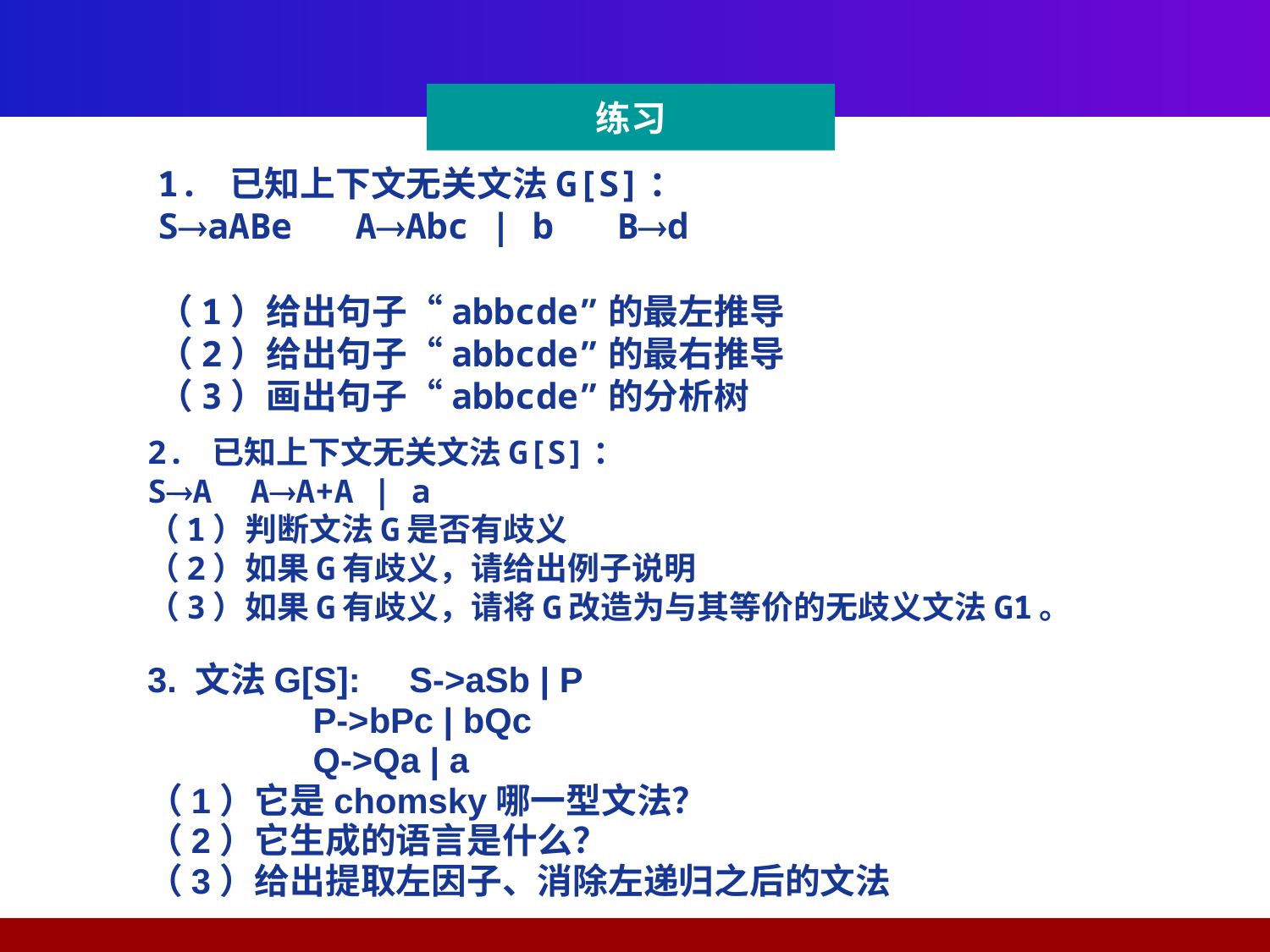

练习
1. 已知上下文无关文法G[S]：
S→aABe   A→Abc | b   B→d

（1）给出句子“abbcde”的最左推导
（2）给出句子“abbcde”的最右推导
（3）画出句子“abbcde”的分析树
2. 已知上下文无关文法G[S]：
S→A  A→A+A | a
（1）判断文法G是否有歧义
（2）如果G有歧义，请给出例子说明
（3）如果G有歧义，请将G改造为与其等价的无歧义文法G1。
3. 文法G[S]:     S->aSb | P
                 P->bPc | bQc
                 Q->Qa | a
（1）它是chomsky哪一型文法？
（2）它生成的语言是什么？
（3）给出提取左因子、消除左递归之后的文法